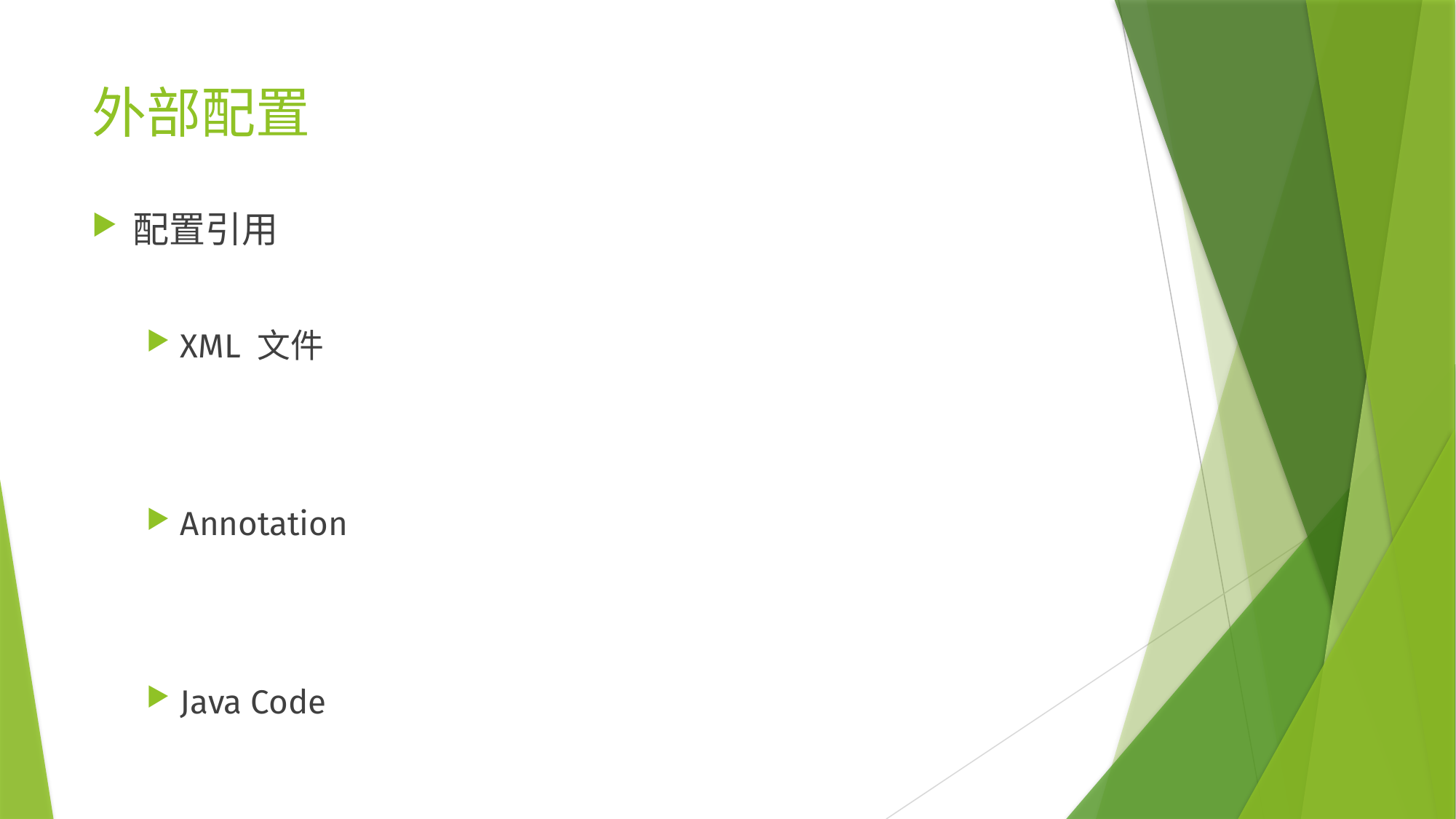

# 外部配置
配置引用

XML 文件

Annotation

Java Code